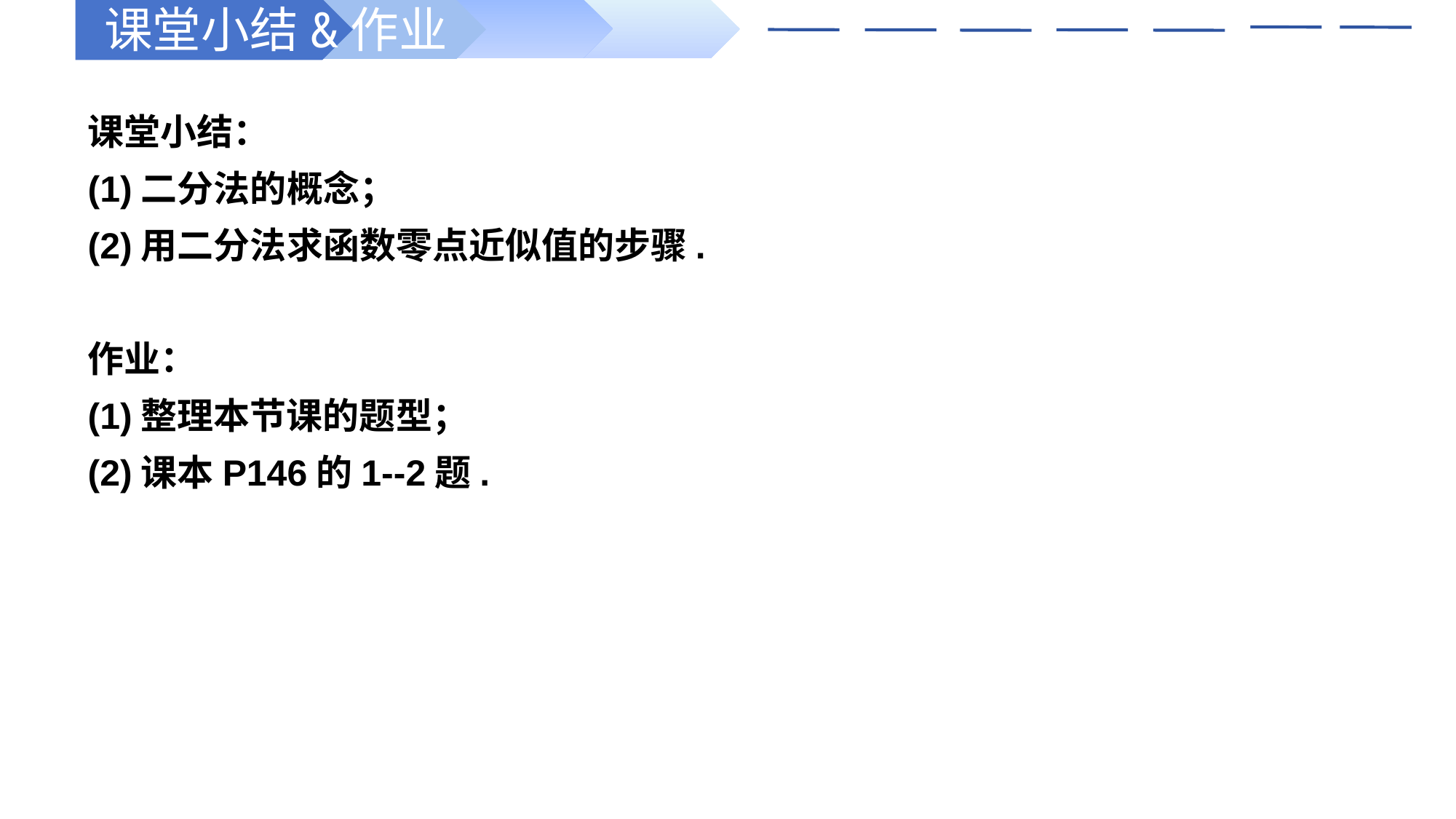

课堂小结&作业

课堂小结：
(1)二分法的概念；
(2)用二分法求函数零点近似值的步骤.

作业：
(1)整理本节课的题型；
(2)课本P146的1--2题.